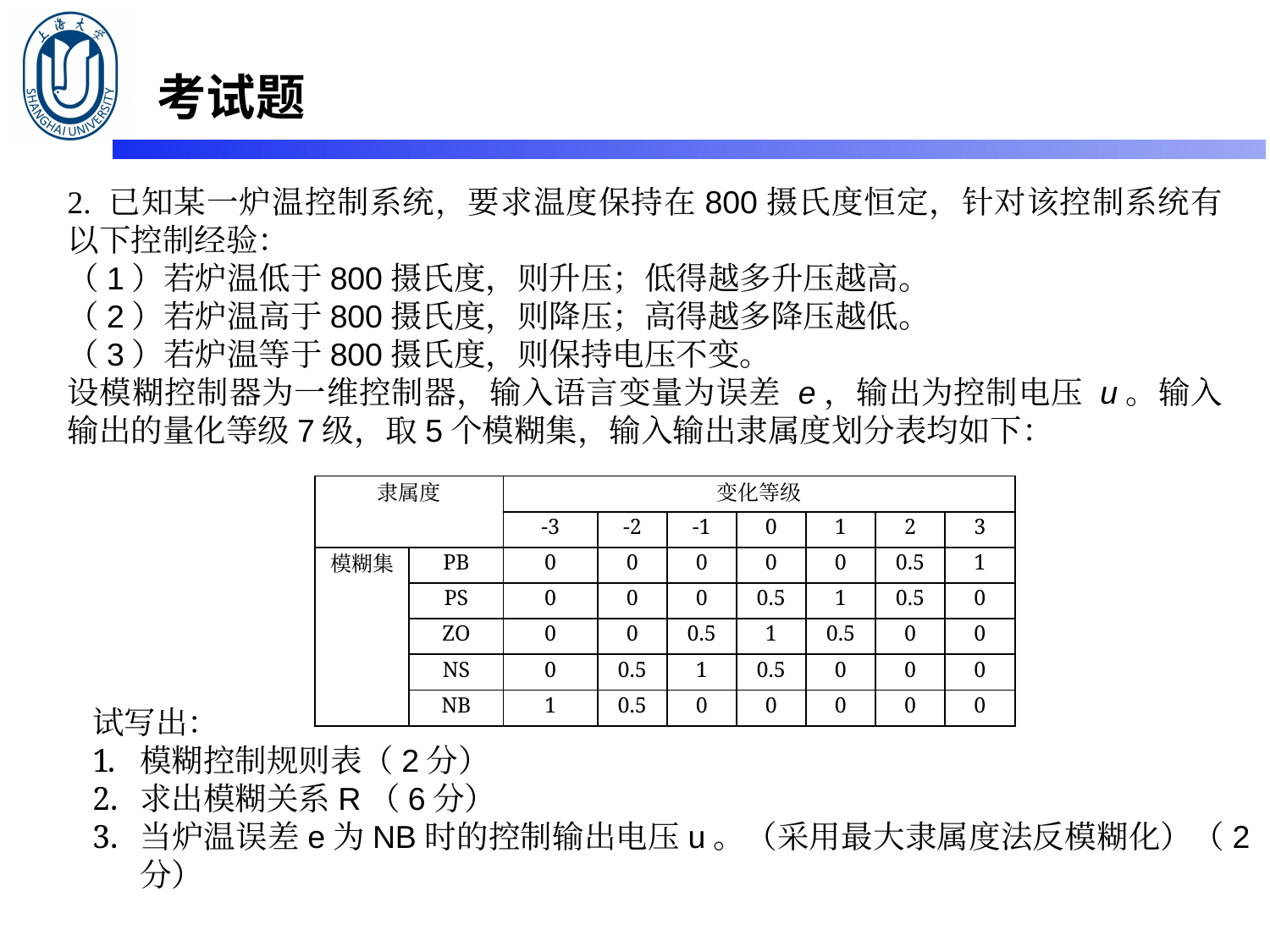

考试题
2. 已知某一炉温控制系统，要求温度保持在800摄氏度恒定，针对该控制系统有以下控制经验：
（1）若炉温低于800摄氏度，则升压；低得越多升压越高。
（2）若炉温高于800摄氏度，则降压；高得越多降压越低。
（3）若炉温等于800摄氏度，则保持电压不变。
设模糊控制器为一维控制器，输入语言变量为误差 e，输出为控制电压 u。输入输出的量化等级7级，取5个模糊集，输入输出隶属度划分表均如下：
| 隶属度 |  | 变化等级 |  |  |  |  |  |  |
| --- | --- | --- | --- | --- | --- | --- | --- | --- |
|  |  | -3 | -2 | -1 | 0 | 1 | 2 | 3 |
| 模糊集 | PB | 0 | 0 | 0 | 0 | 0 | 0.5 | 1 |
|  | PS | 0 | 0 | 0 | 0.5 | 1 | 0.5 | 0 |
|  | ZO | 0 | 0 | 0.5 | 1 | 0.5 | 0 | 0 |
|  | NS | 0 | 0.5 | 1 | 0.5 | 0 | 0 | 0 |
|  | NB | 1 | 0.5 | 0 | 0 | 0 | 0 | 0 |
试写出：
模糊控制规则表（2分）
求出模糊关系R（6分）
当炉温误差e为NB时的控制输出电压u。（采用最大隶属度法反模糊化）（2分）